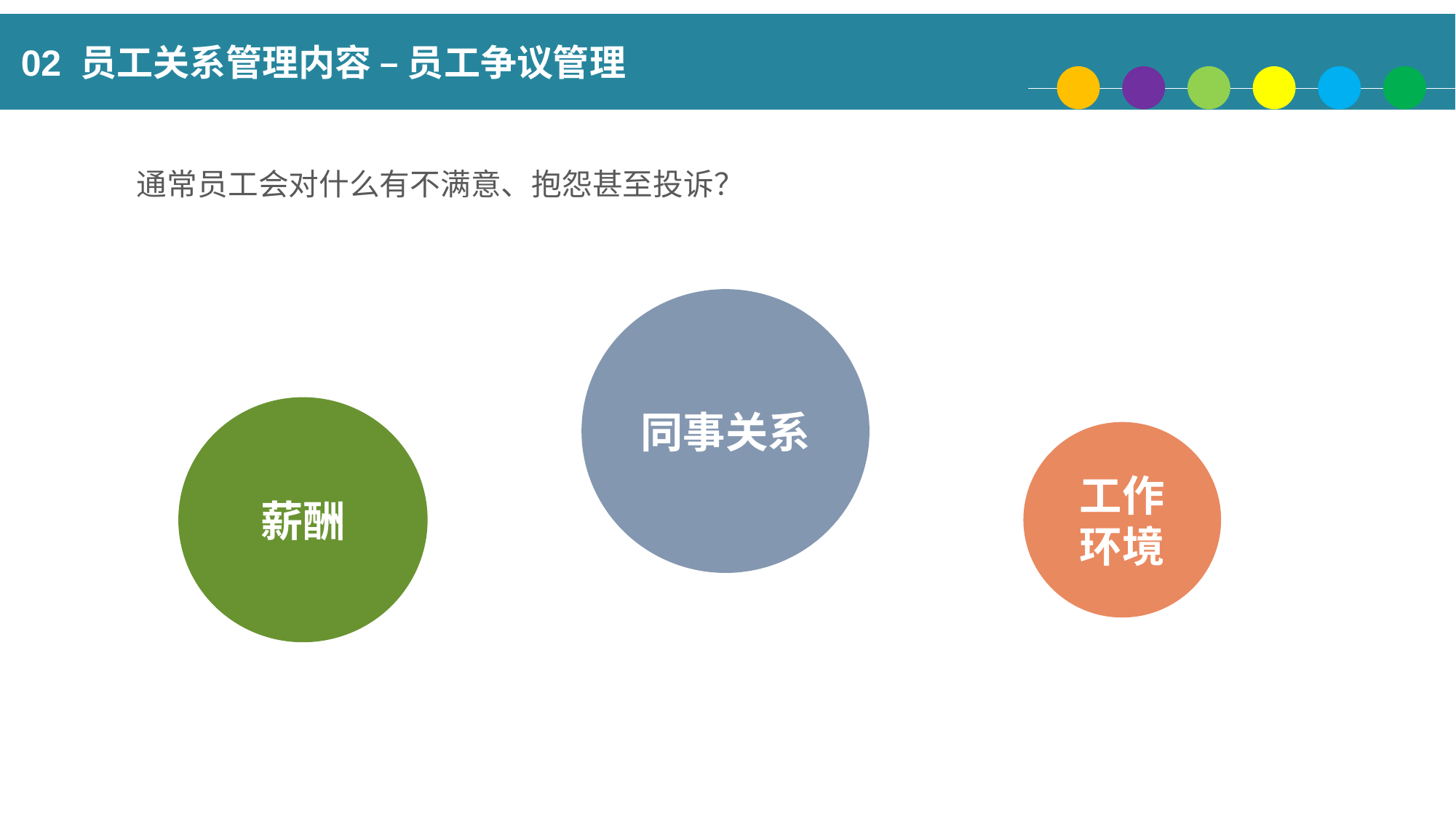

02 员工关系管理内容 – 员工争议管理

通常员工会对什么有不满意、抱怨甚至投诉？
同事关系
薪酬
工作环境
27